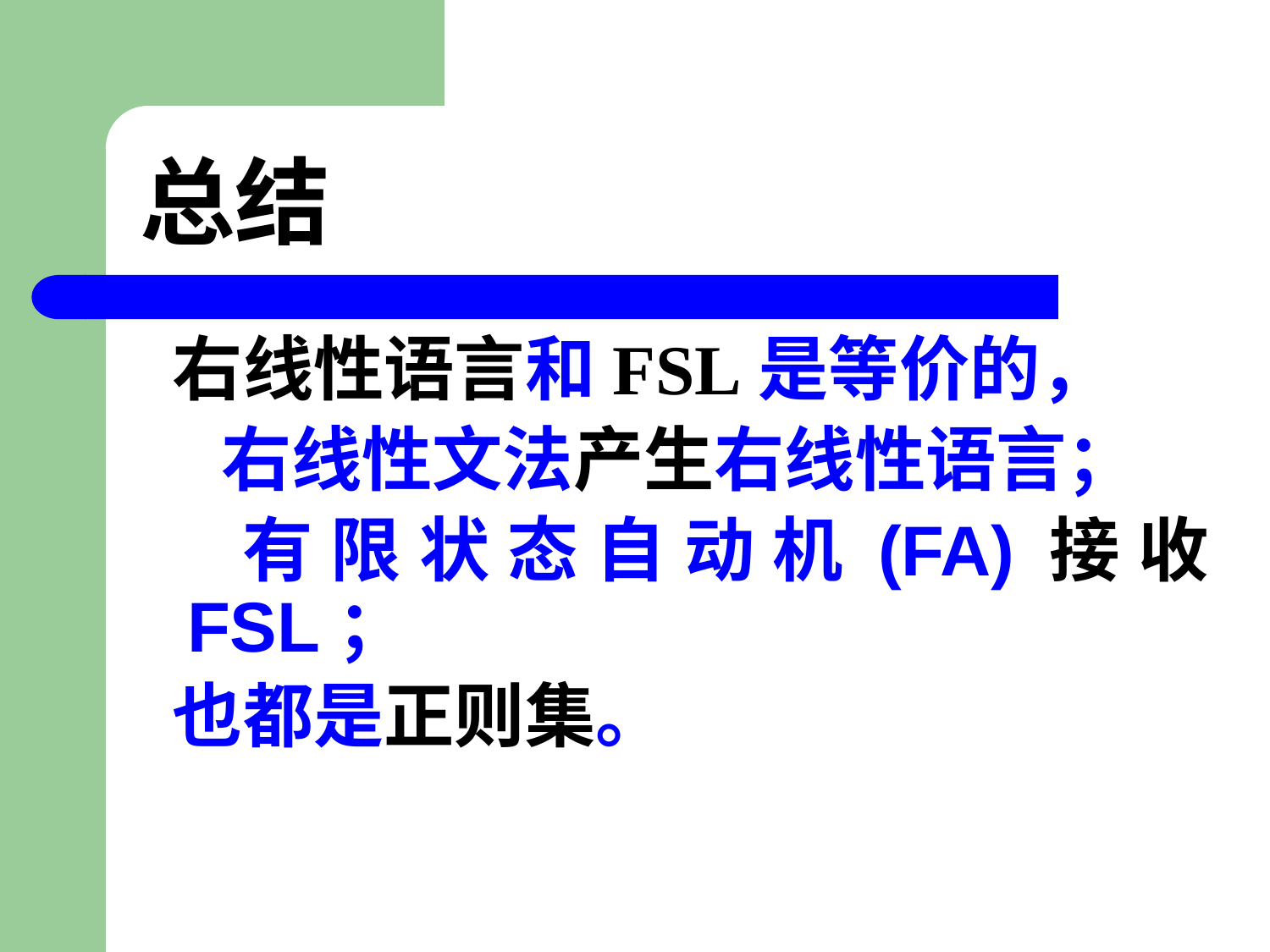

# 总结
 右线性语言和FSL是等价的，
    右线性文法产生右线性语言；
  有限状态自动机(FA)接收FSL；
 也都是正则集。